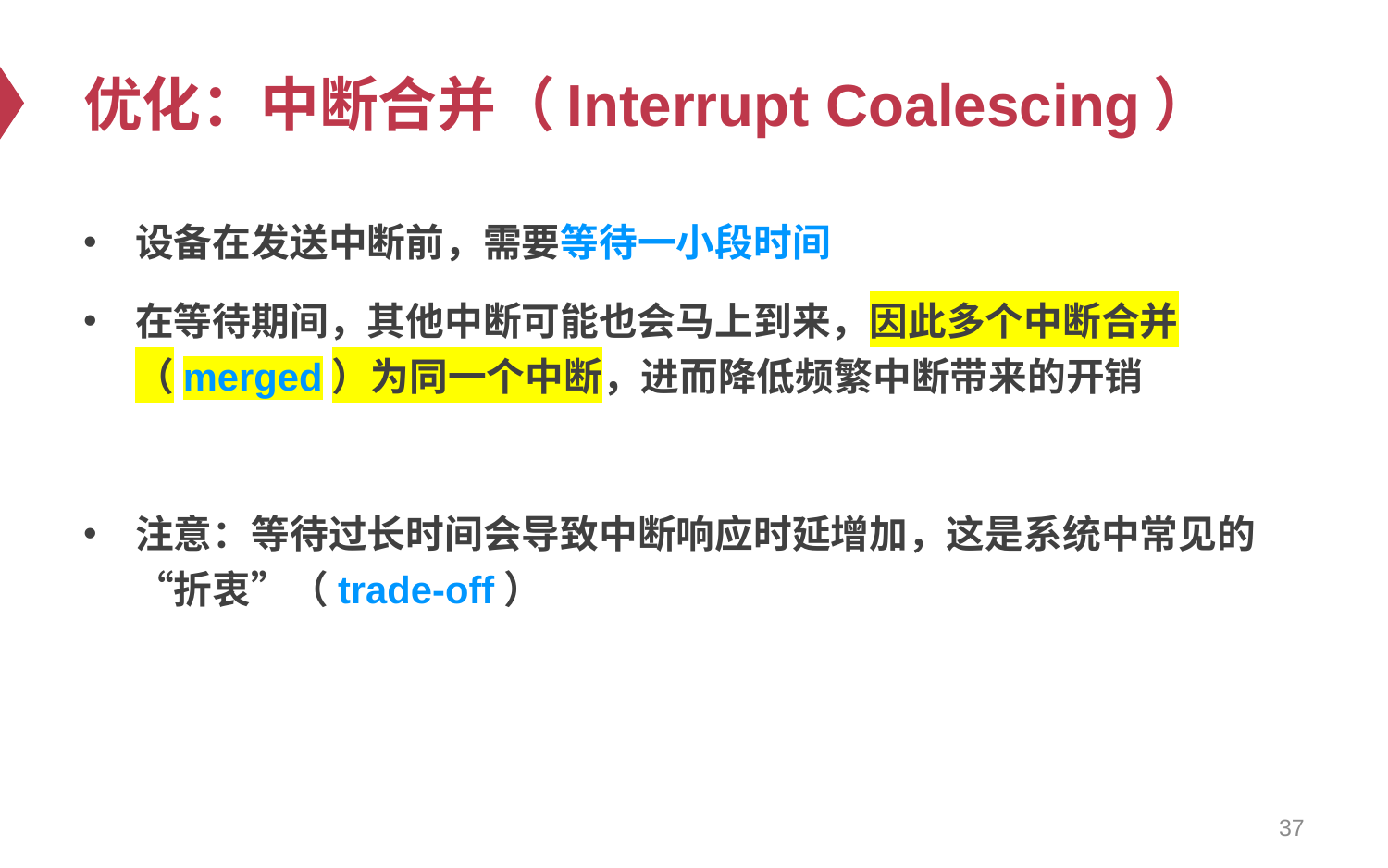

# 优化：中断合并（Interrupt Coalescing）
设备在发送中断前，需要等待一小段时间
在等待期间，其他中断可能也会马上到来，因此多个中断合并（merged）为同一个中断，进而降低频繁中断带来的开销

注意：等待过长时间会导致中断响应时延增加，这是系统中常见的“折衷”（trade-off）
37